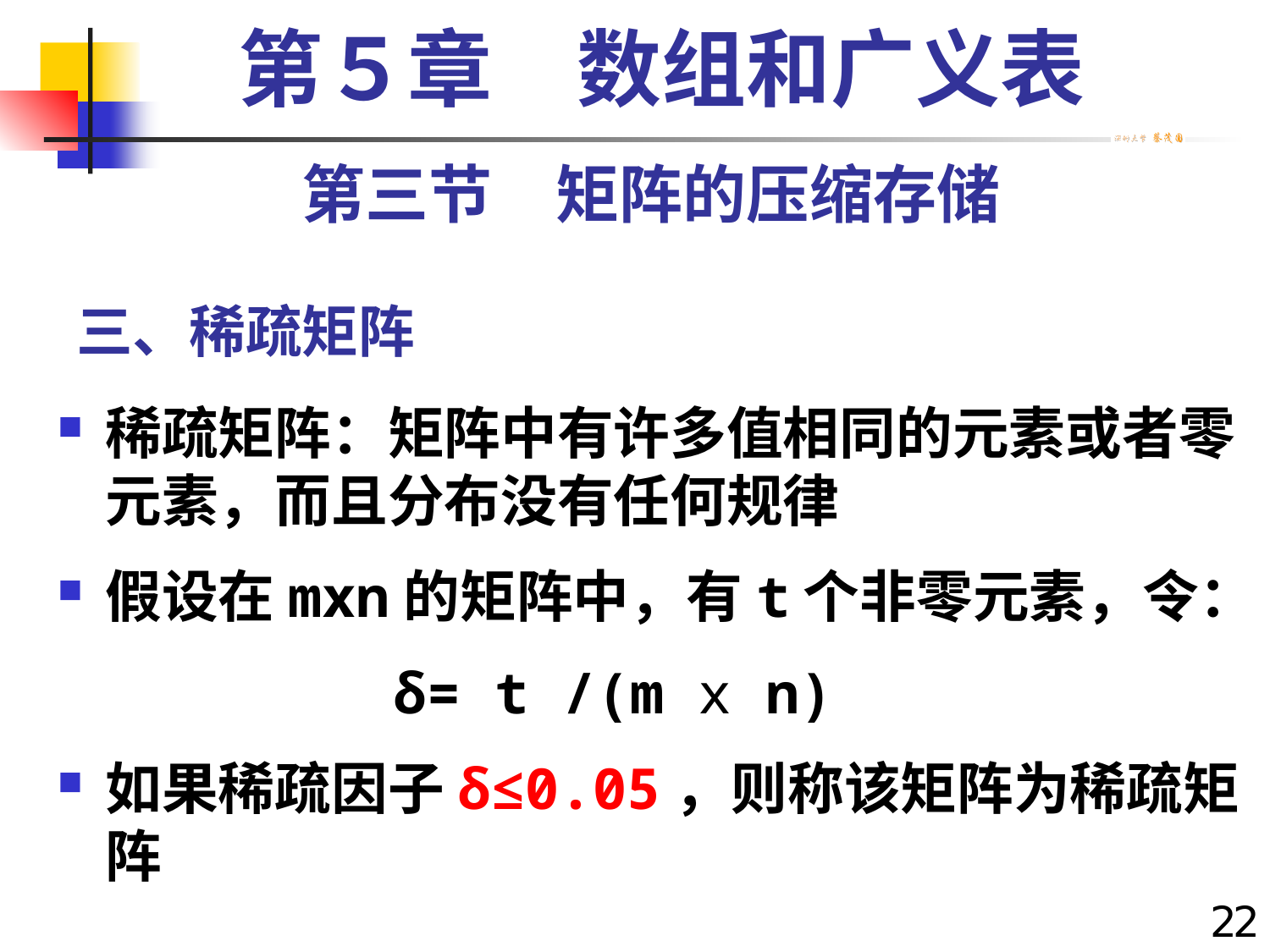

第５章　数组和广义表
第三节　矩阵的压缩存储
# 三、稀疏矩阵
稀疏矩阵：矩阵中有许多值相同的元素或者零元素，而且分布没有任何规律
假设在mxn的矩阵中，有t个非零元素，令：
			 δ= t /(m x n)
如果稀疏因子δ≤0.05，则称该矩阵为稀疏矩阵
22